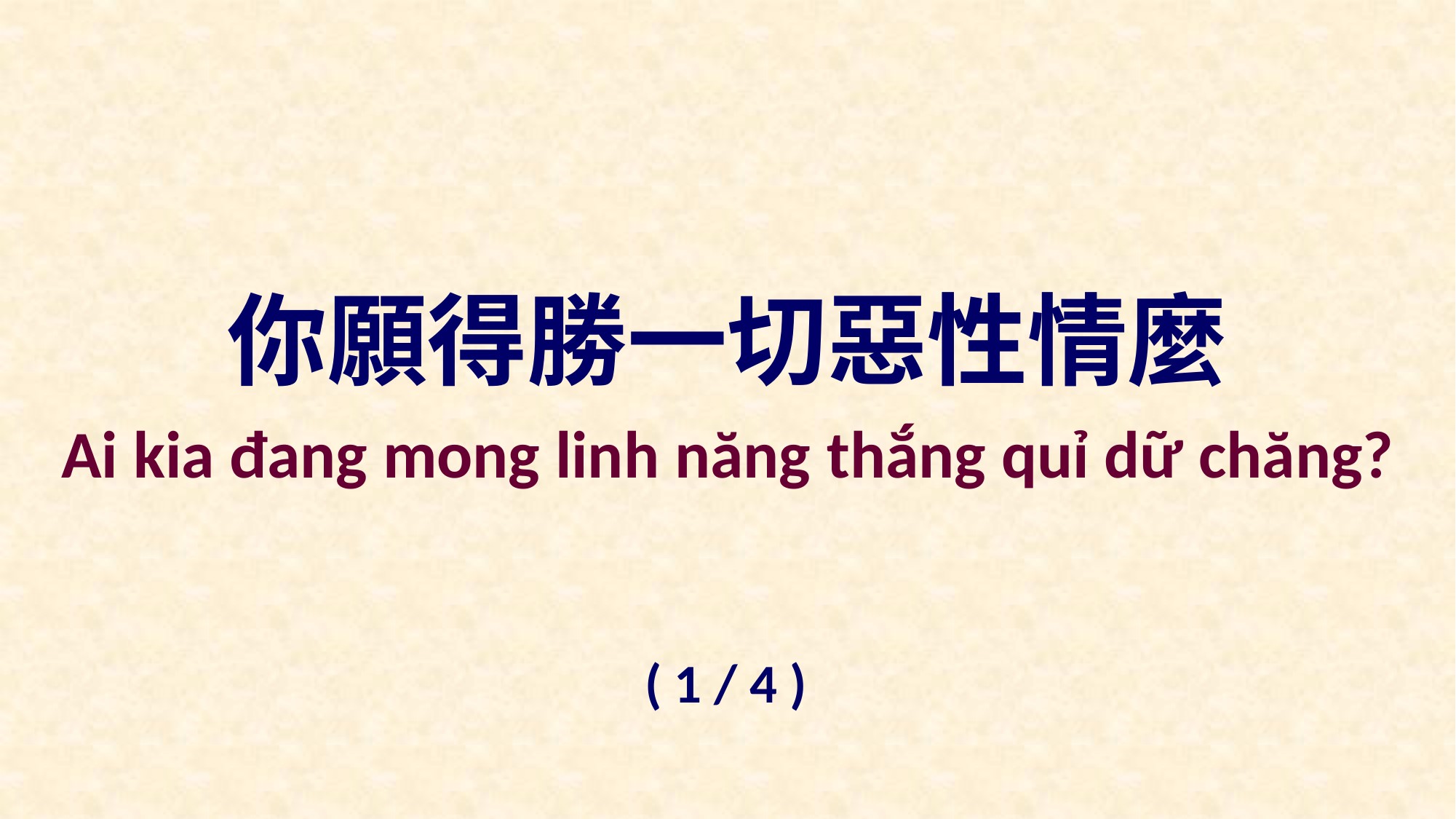

你願得勝一切惡性情麼
Ai kia đang mong linh năng thắng quỉ dữ chăng?
( 1 / 4 )